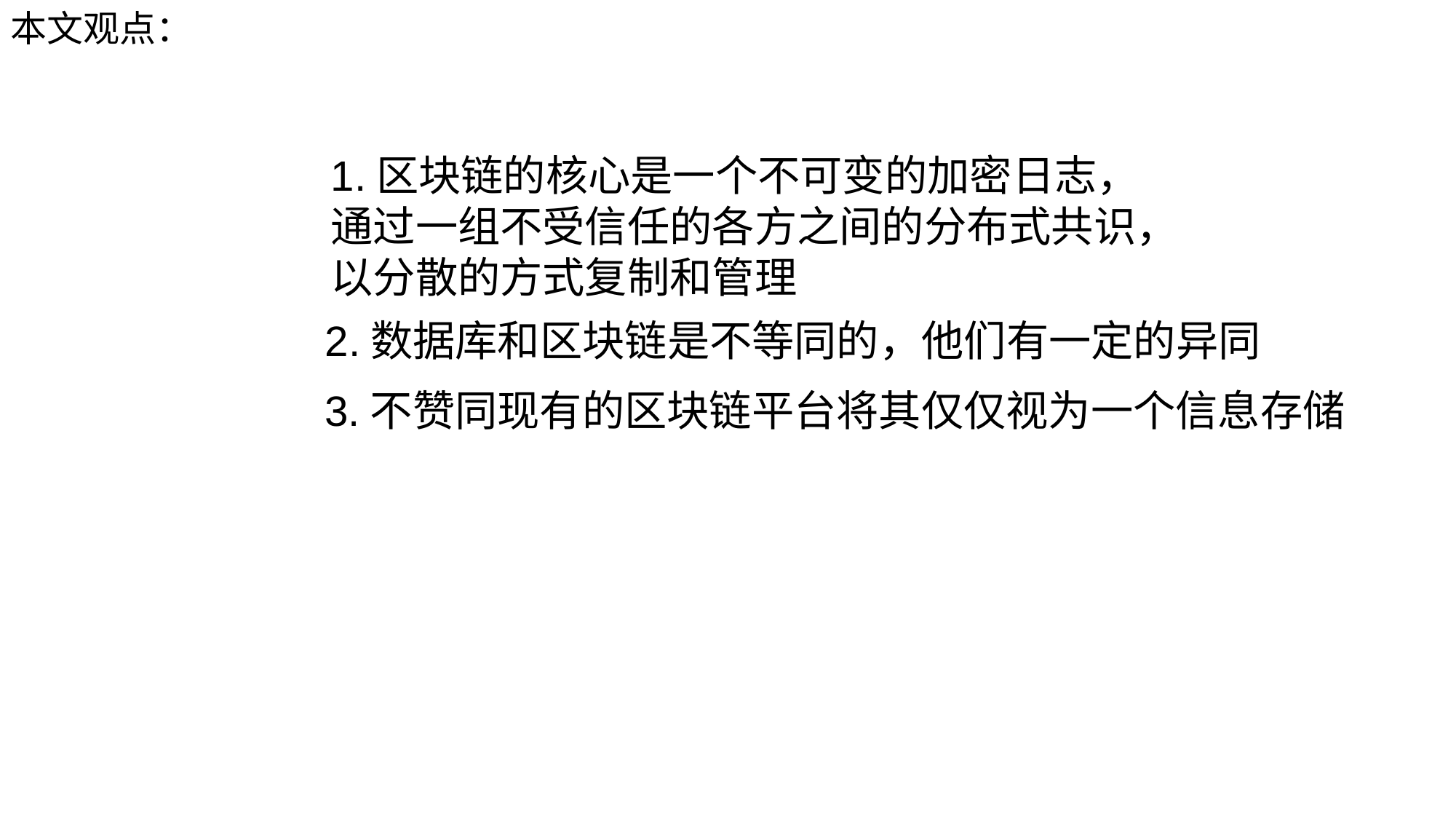

本文观点：
1.区块链的核心是一个不可变的加密日志，
通过一组不受信任的各方之间的分布式共识，
以分散的方式复制和管理
2.数据库和区块链是不等同的，他们有一定的异同
3.不赞同现有的区块链平台将其仅仅视为一个信息存储